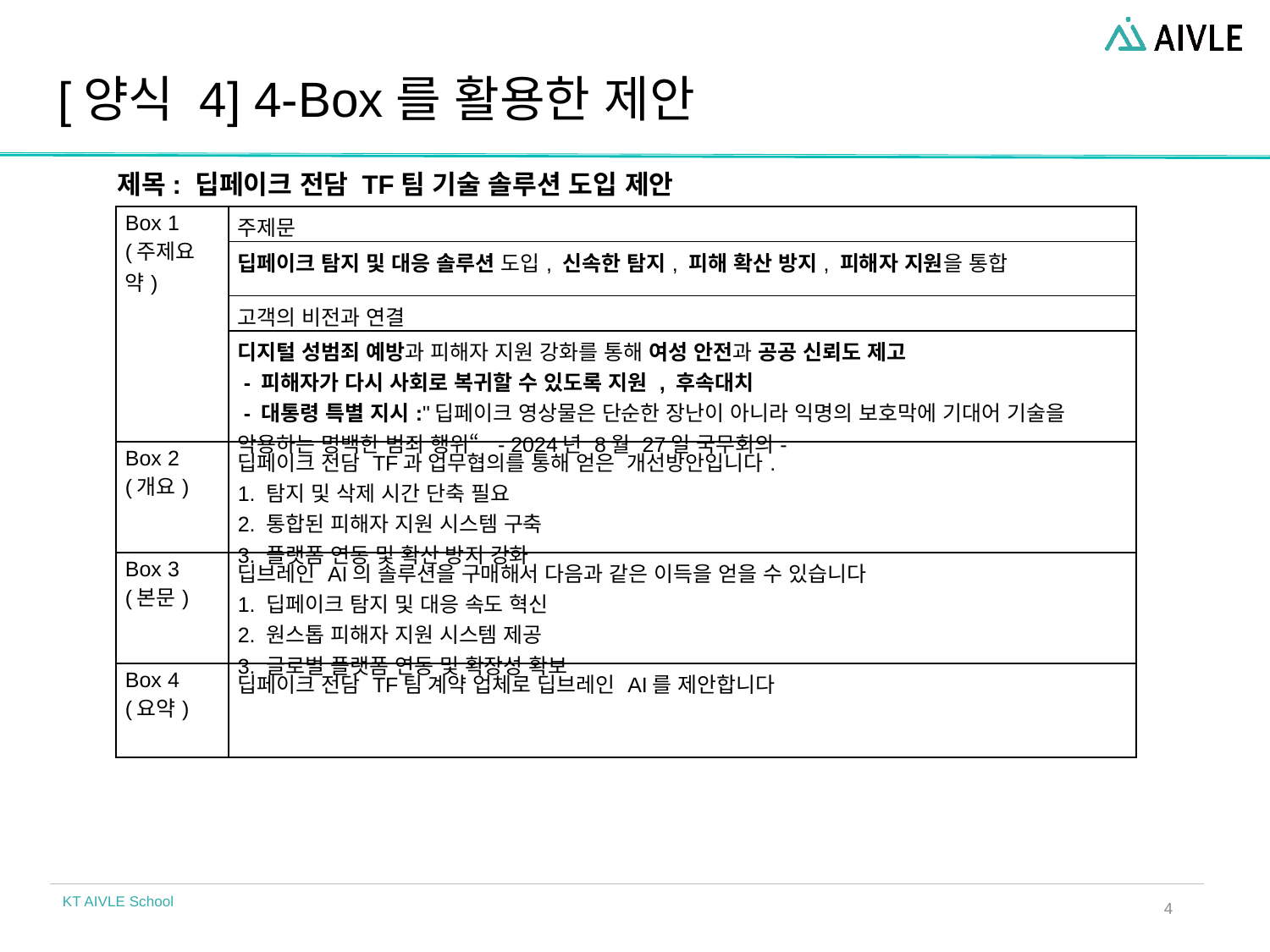

# [양식 4] 4-Box를 활용한 제안
제목: 딥페이크 전담 TF팀 기술 솔루션 도입 제안
| Box 1 (주제요약) | 주제문 |
| --- | --- |
|  | 딥페이크 탐지 및 대응 솔루션 도입, 신속한 탐지, 피해 확산 방지, 피해자 지원을 통합 |
|  | 고객의 비전과 연결 |
|  | 디지털 성범죄 예방과 피해자 지원 강화를 통해 여성 안전과 공공 신뢰도 제고 - 피해자가 다시 사회로 복귀할 수 있도록 지원 , 후속대치 - 대통령 특별 지시:"딥페이크 영상물은 단순한 장난이 아니라 익명의 보호막에 기대어 기술을 악용하는 명백한 범죄 행위“ - 2024년 8월 27일 국무회의- |
| Box 2 (개요) | 딥페이크 전담 TF과 업무협의를 통해 얻은 개선방안입니다. 1. 탐지 및 삭제 시간 단축 필요 2. 통합된 피해자 지원 시스템 구축 3. 플랫폼 연동 및 확산 방지 강화 |
| Box 3 (본문) | 딥브레인 AI의 솔루션을 구매해서 다음과 같은 이득을 얻을 수 있습니다 1. 딥페이크 탐지 및 대응 속도 혁신 2. 원스톱 피해자 지원 시스템 제공 3. 글로벌 플랫폼 연동 및 확장성 확보 |
| Box 4 (요약) | 딥페이크 전담 TF팀 계약 업체로 딥브레인 AI를 제안합니다 |